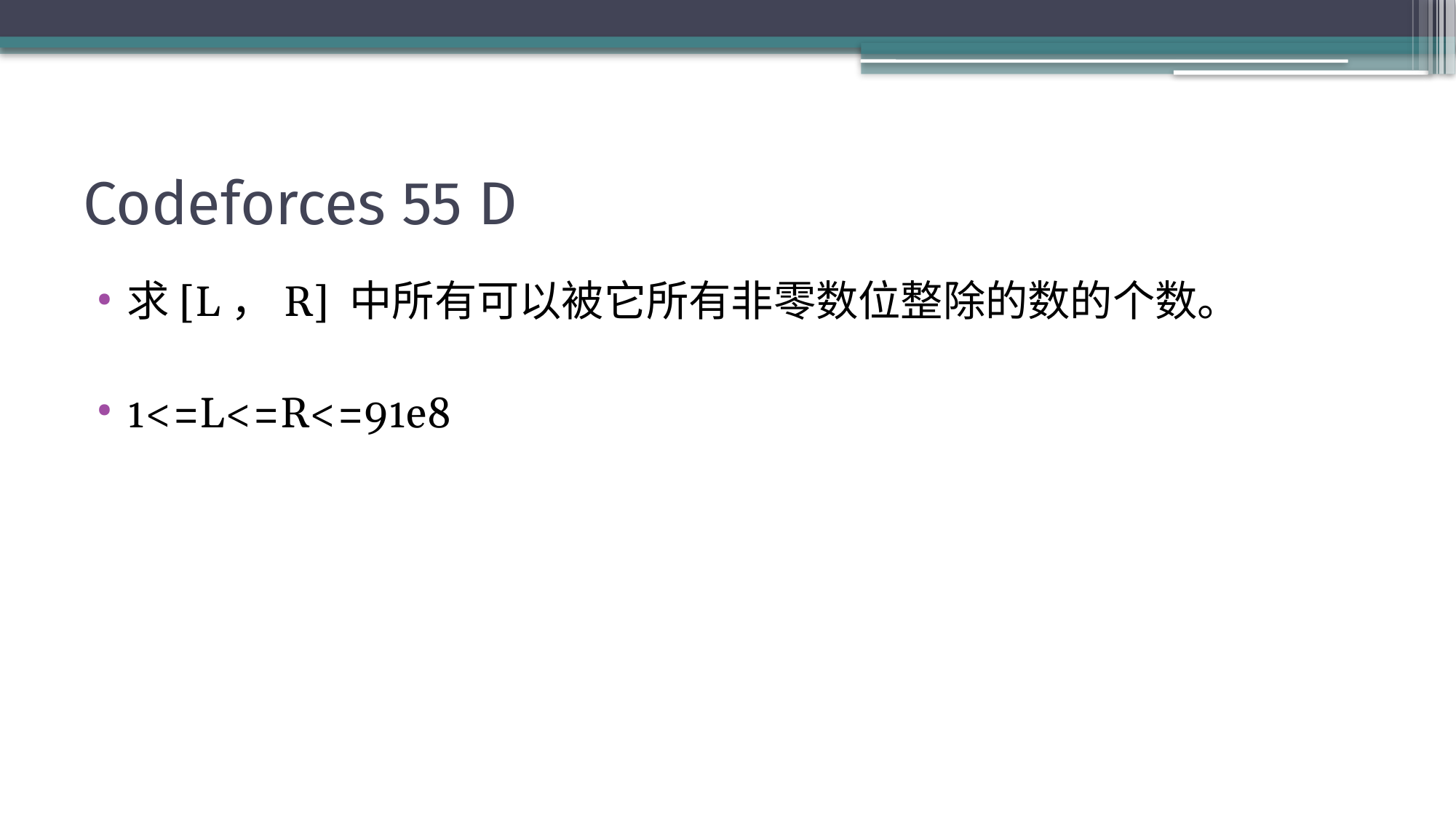

# Codeforces 55 D
求[L，R] 中所有可以被它所有非零数位整除的数的个数。

1<=L<=R<=91e8